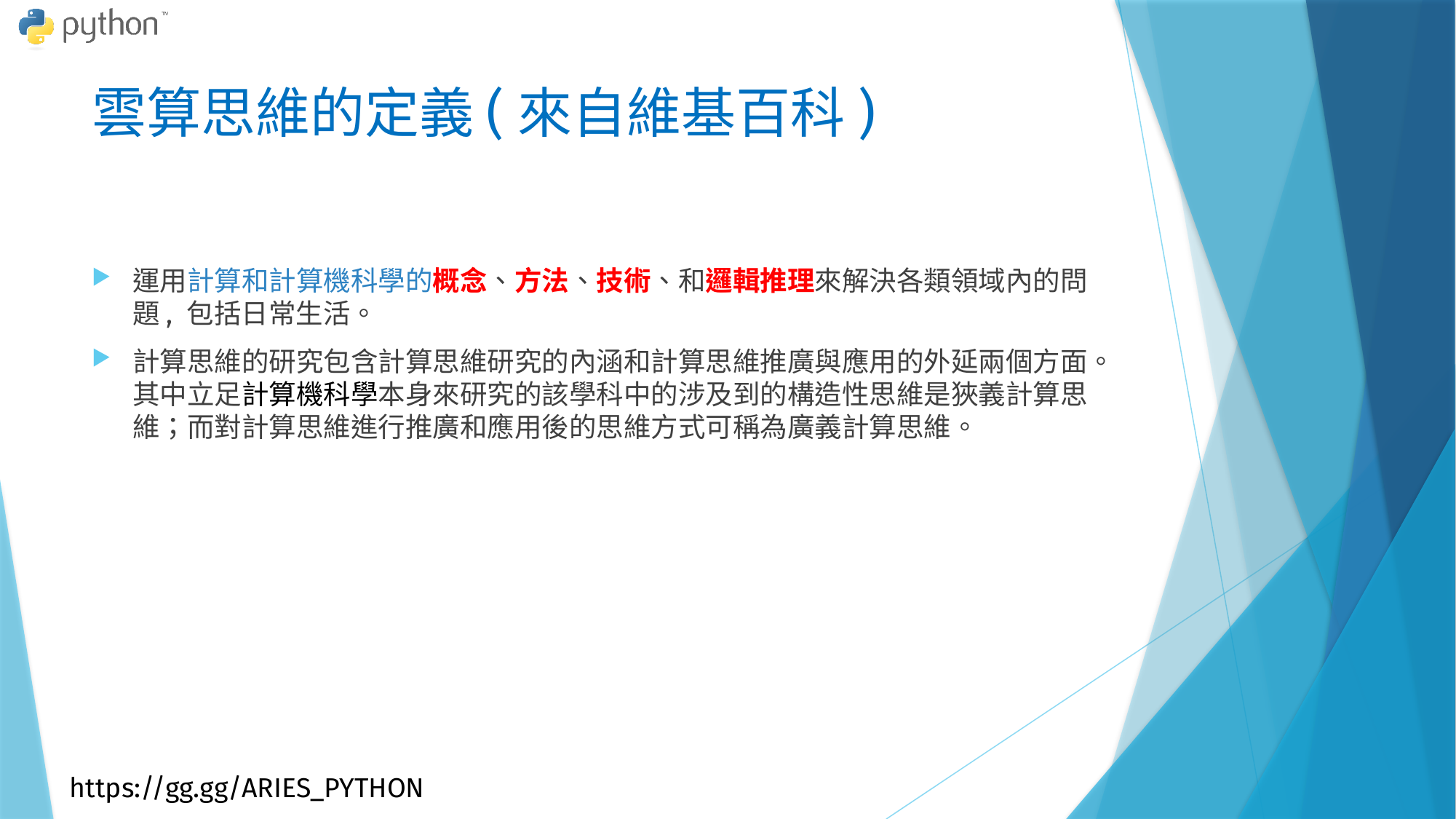

# 雲算思維的定義(來自維基百科)
運用計算和計算機科學的概念、方法、技術、和邏輯推理來解決各類領域內的問題, 包括日常生活。
計算思維的研究包含計算思維研究的內涵和計算思維推廣與應用的外延兩個方面。其中立足計算機科學本身來研究的該學科中的涉及到的構造性思維是狹義計算思維；而對計算思維進行推廣和應用後的思維方式可稱為廣義計算思維。